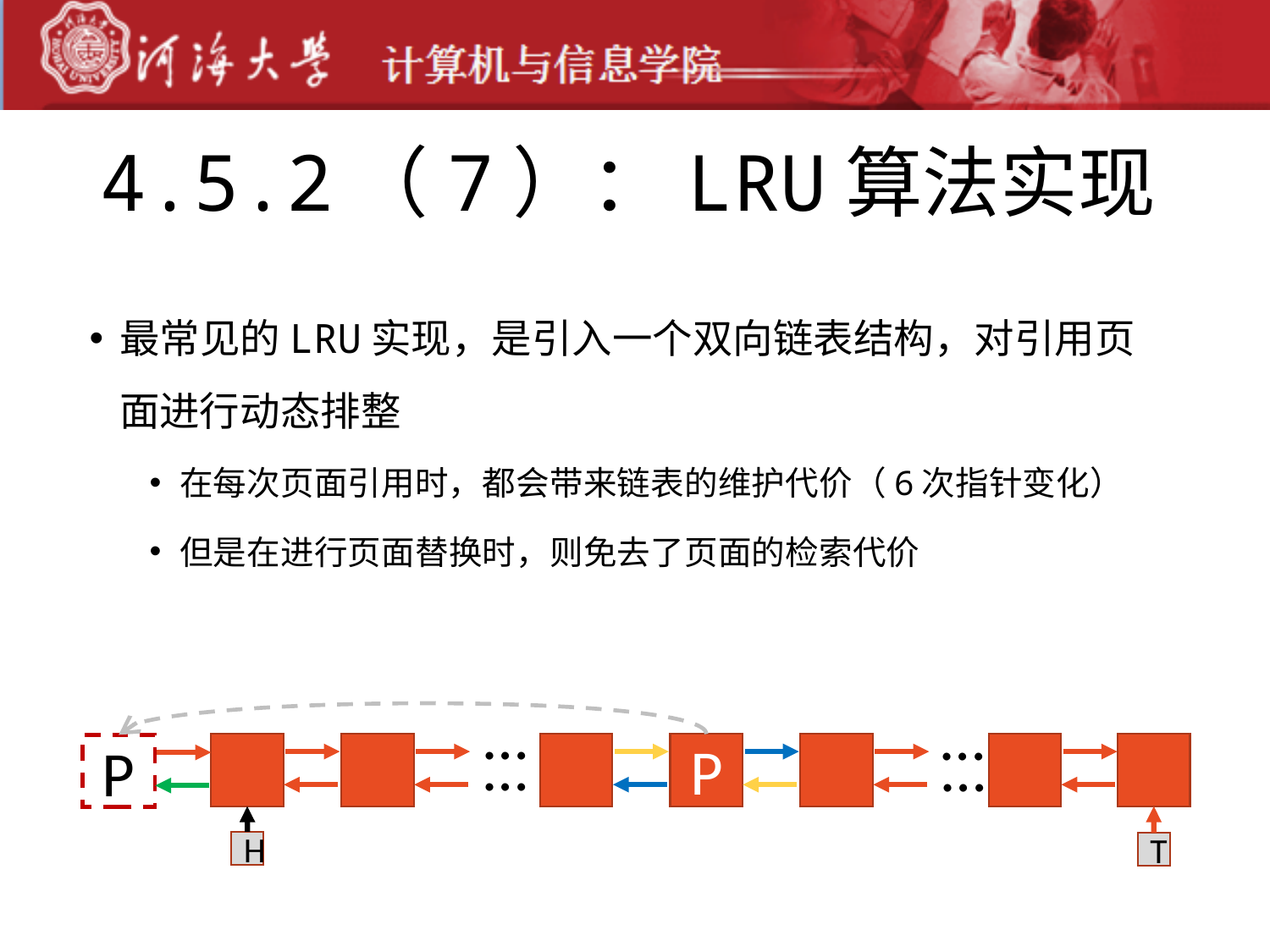

# 4.5.2（7）：LRU算法实现
最常见的LRU实现，是引入一个双向链表结构，对引用页面进行动态排整
在每次页面引用时，都会带来链表的维护代价（6次指针变化）
但是在进行页面替换时，则免去了页面的检索代价
…
…
…
…

P

P
H
T